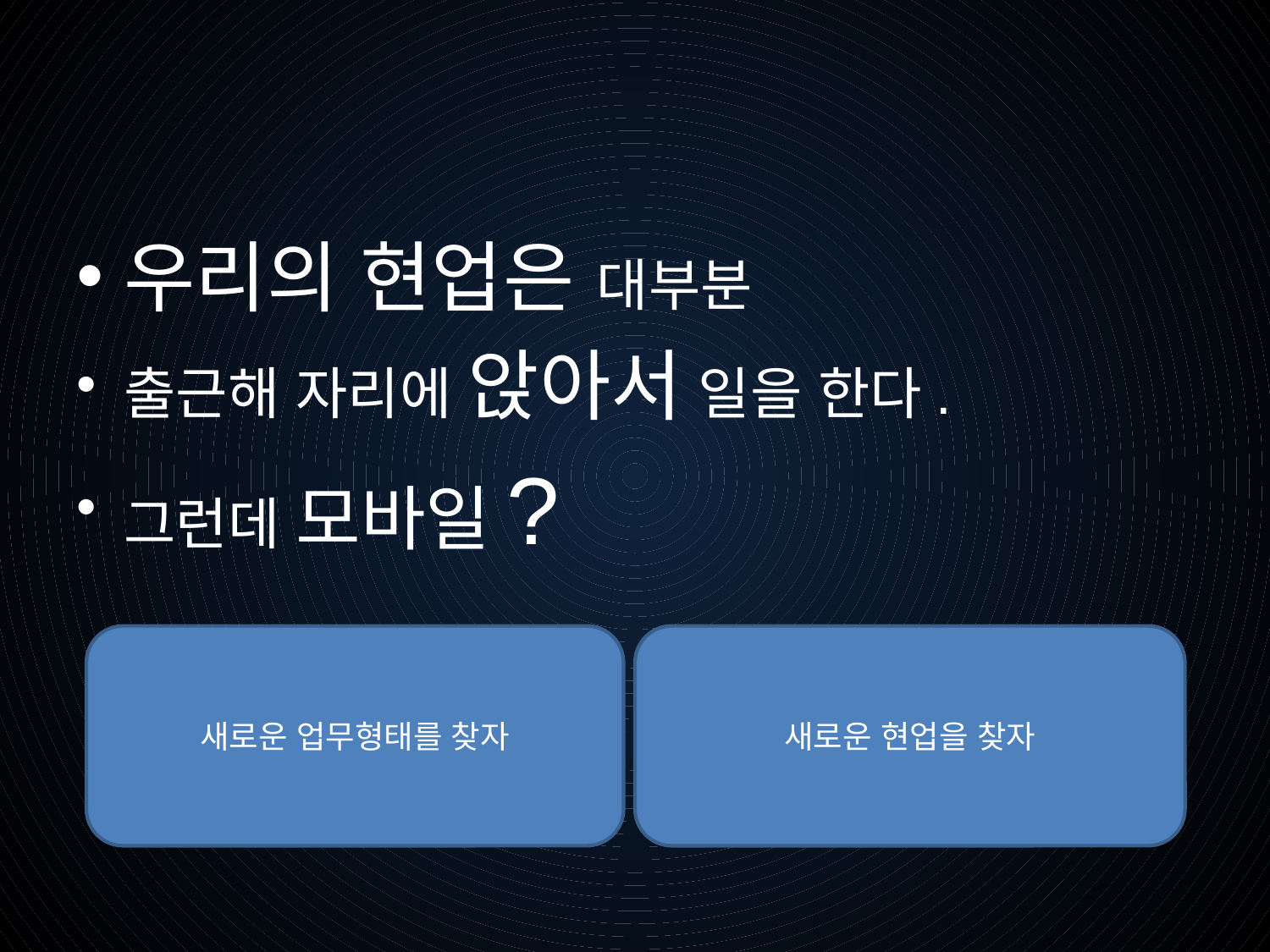

#
우리의 현업은 대부분
출근해 자리에 앉아서 일을 한다.
그런데 모바일?

새로운 업무형태를 찾자
새로운 현업을 찾자